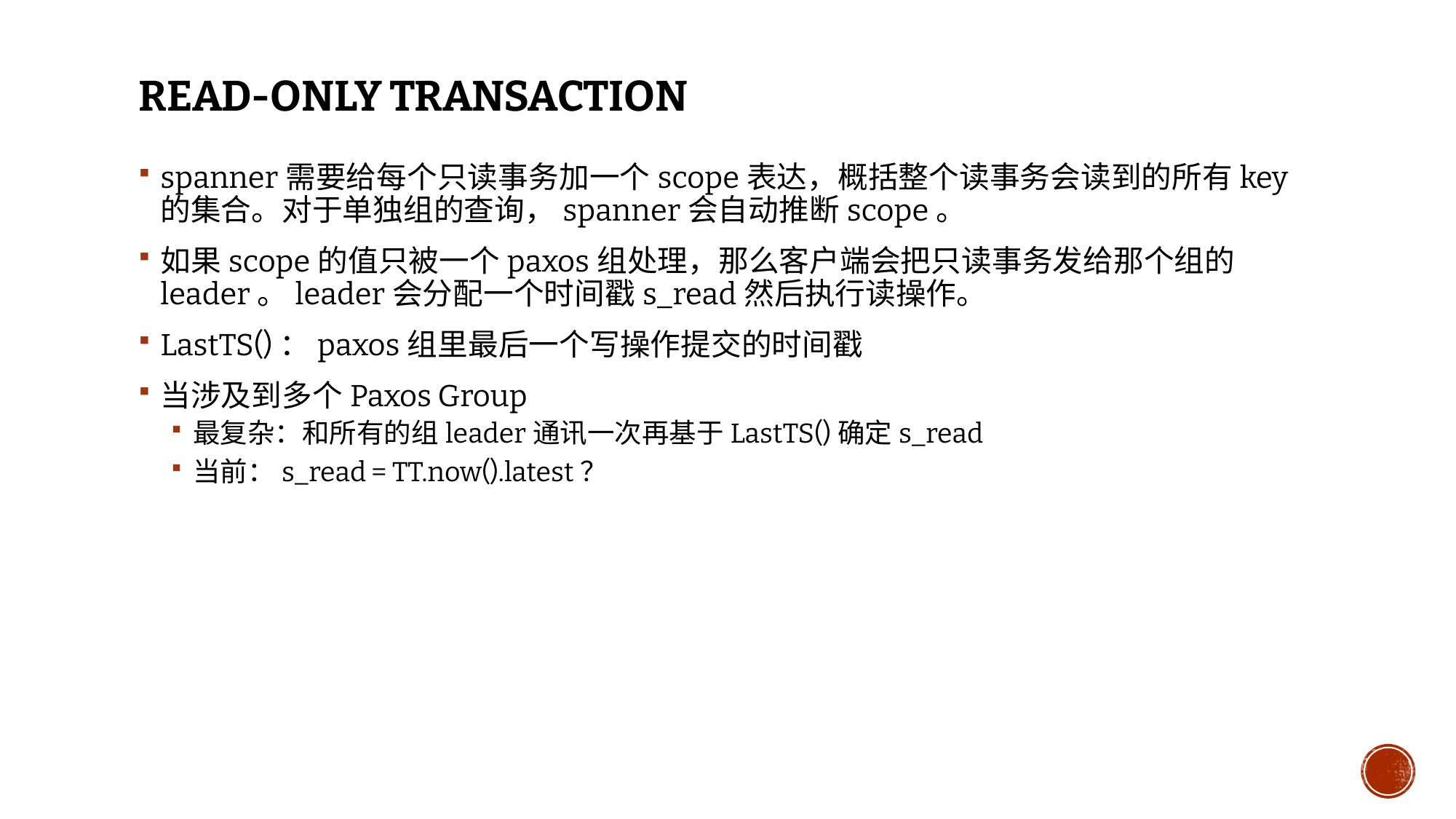

# Read-Only Transaction
spanner需要给每个只读事务加一个scope表达，概括整个读事务会读到的所有key的集合。对于单独组的查询，spanner会自动推断scope。
如果scope的值只被一个paxos组处理，那么客户端会把只读事务发给那个组的leader。leader会分配一个时间戳s_read然后执行读操作。
LastTS()：paxos组里最后一个写操作提交的时间戳
当涉及到多个Paxos Group
最复杂：和所有的组leader通讯一次再基于LastTS()确定s_read
当前：s_read = TT.now().latest？